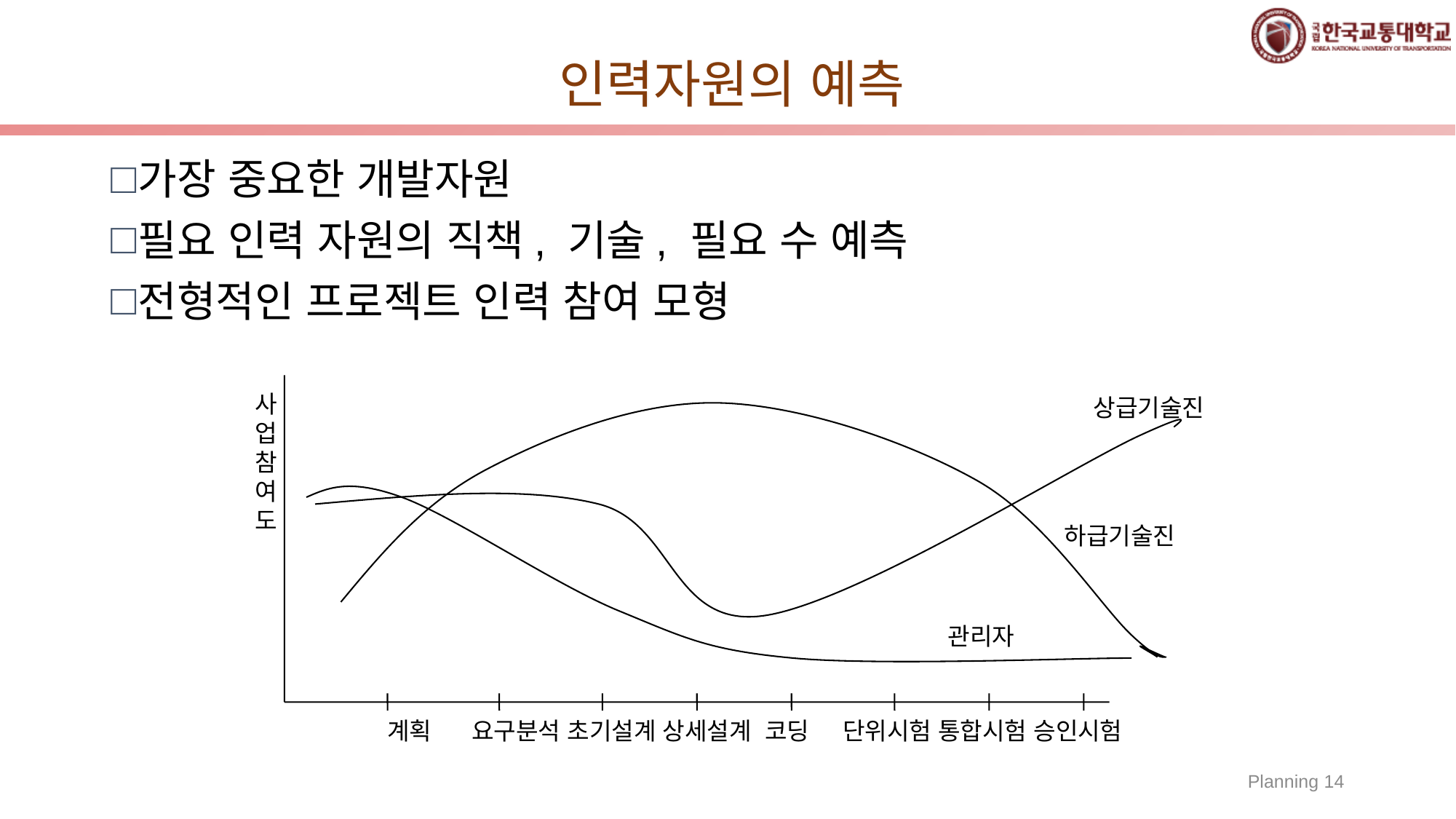

# 인력자원의 예측
가장 중요한 개발자원
필요 인력 자원의 직책, 기술, 필요 수 예측
전형적인 프로젝트 인력 참여 모형

사
업
참
여
도
상급기술진

하급기술진
관리자

계획      요구분석 초기설계 상세설계  코딩     단위시험 통합시험 승인시험
Planning 14